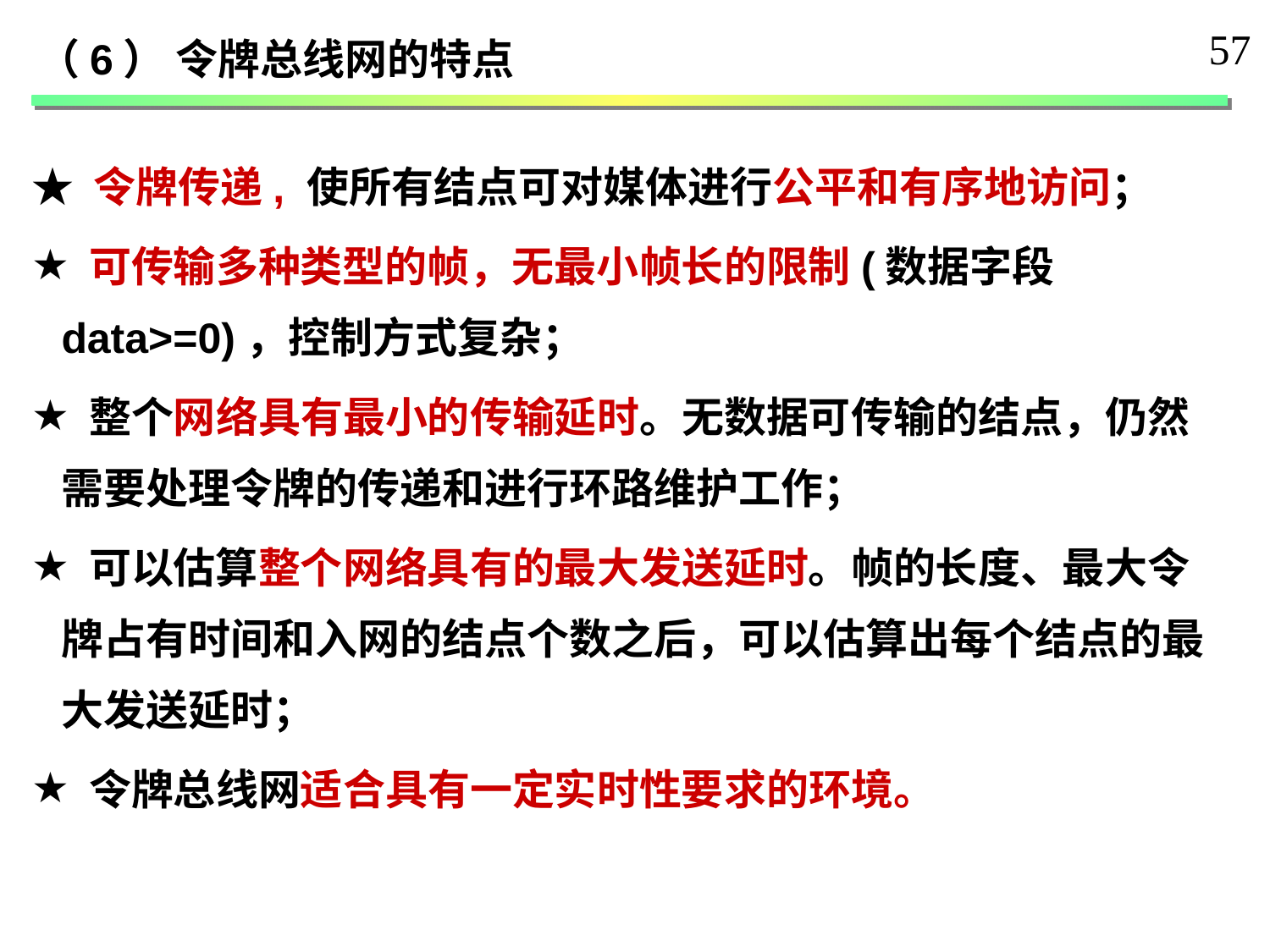

（6） 令牌总线网的特点
57

★ 令牌传递, 使所有结点可对媒体进行公平和有序地访问；
 可传输多种类型的帧，无最小帧长的限制(数据字段 data>=0)，控制方式复杂；
 整个网络具有最小的传输延时。无数据可传输的结点，仍然需要处理令牌的传递和进行环路维护工作；
 可以估算整个网络具有的最大发送延时。帧的长度、最大令牌占有时间和入网的结点个数之后，可以估算出每个结点的最大发送延时；
 令牌总线网适合具有一定实时性要求的环境。